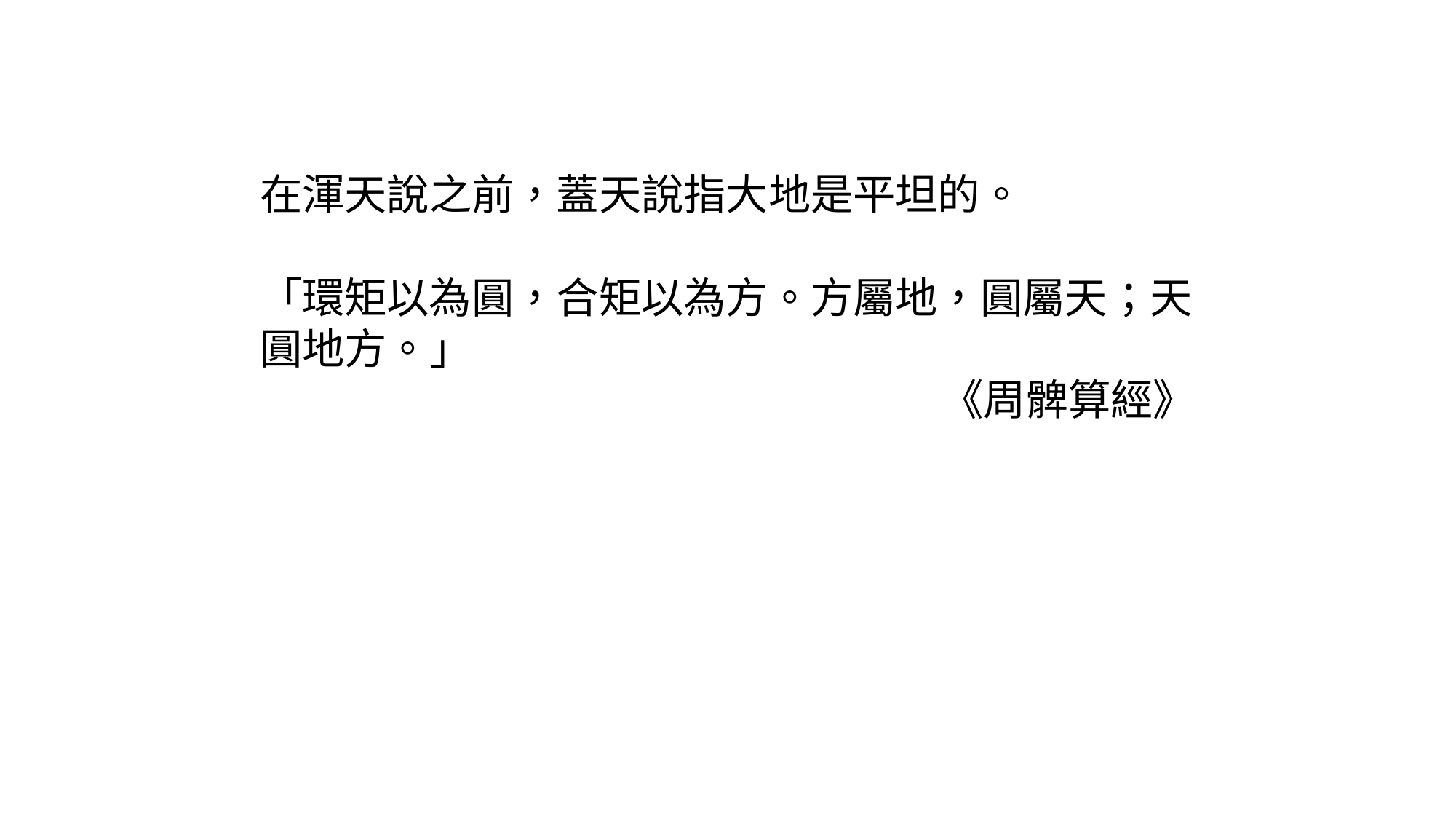

在渾天說之前，蓋天說指大地是平坦的。
「環矩以為圓，合矩以為方。方屬地，圓屬天；天圓地方。」
《周髀算經》